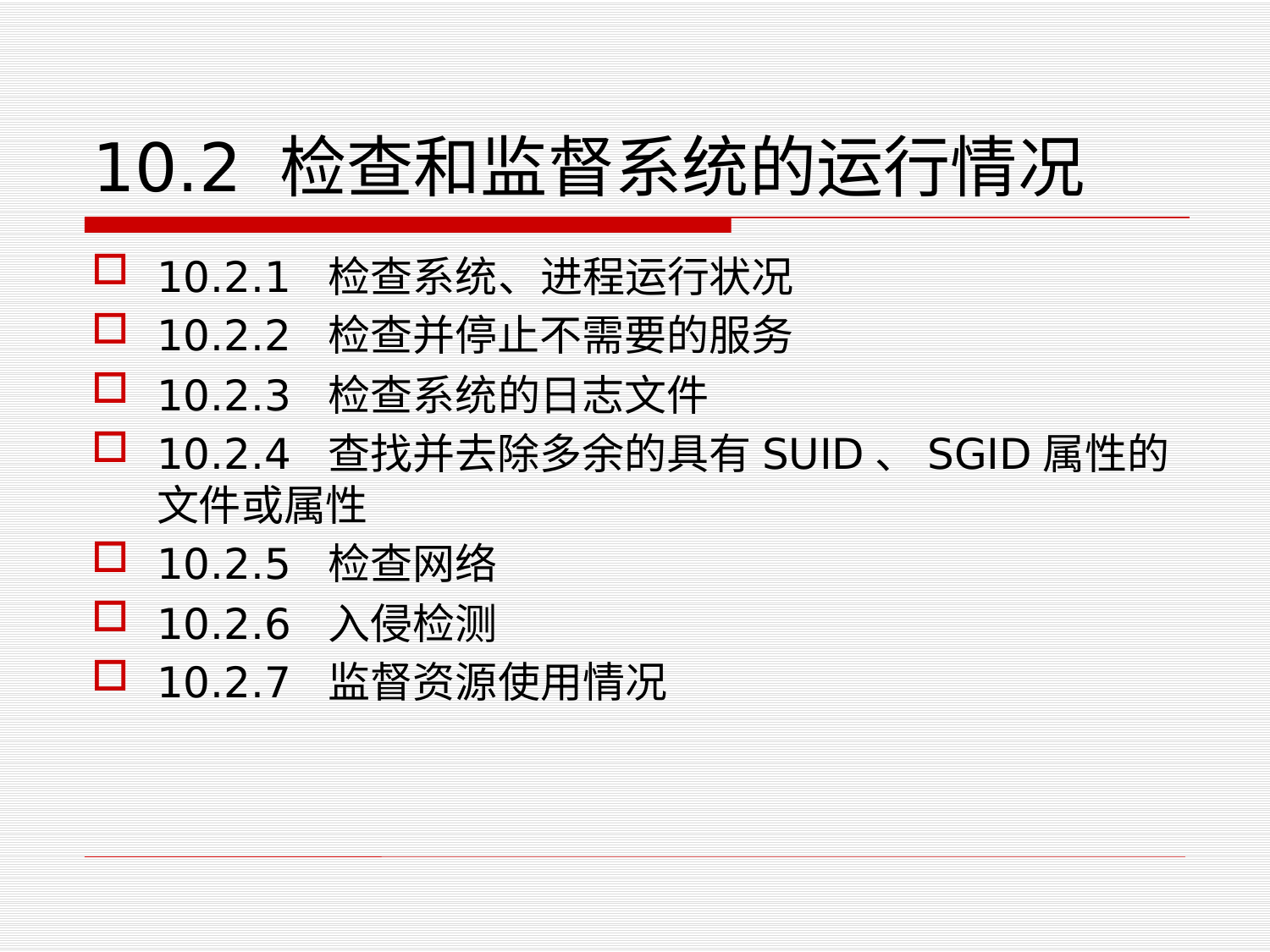

# 10.2 检查和监督系统的运行情况
10.2.1  检查系统、进程运行状况
10.2.2  检查并停止不需要的服务
10.2.3  检查系统的日志文件
10.2.4  查找并去除多余的具有SUID、SGID属性的文件或属性
10.2.5  检查网络
10.2.6  入侵检测
10.2.7  监督资源使用情况